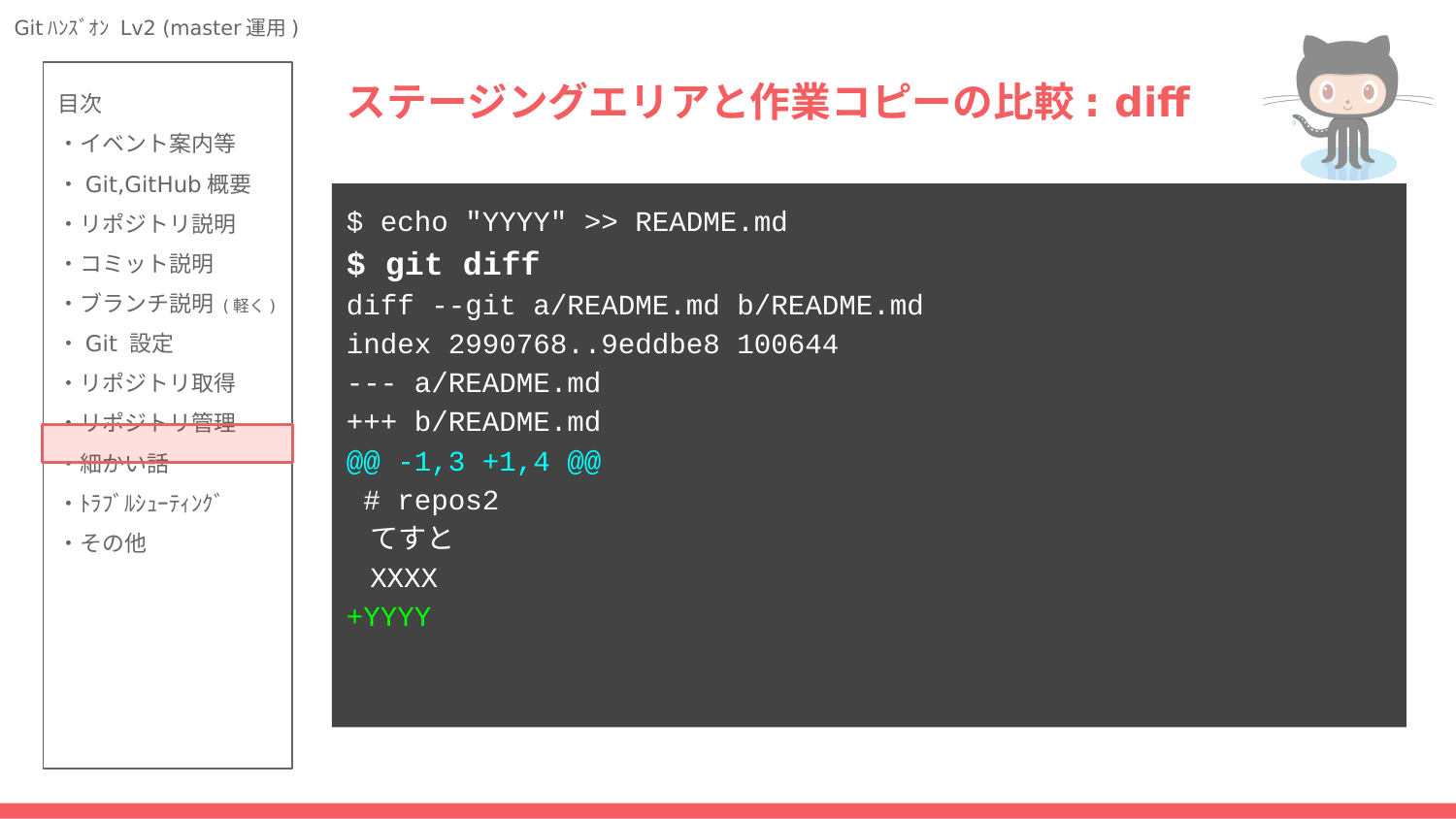

# ステージングエリアと作業コピーの比較: diff
$ echo "YYYY" >> README.md
$ git diff
diff --git a/README.md b/README.md
index 2990768..9eddbe8 100644
--- a/README.md
+++ b/README.md
@@ -1,3 +1,4 @@
 # repos2
 てすと
 XXXX
+YYYY